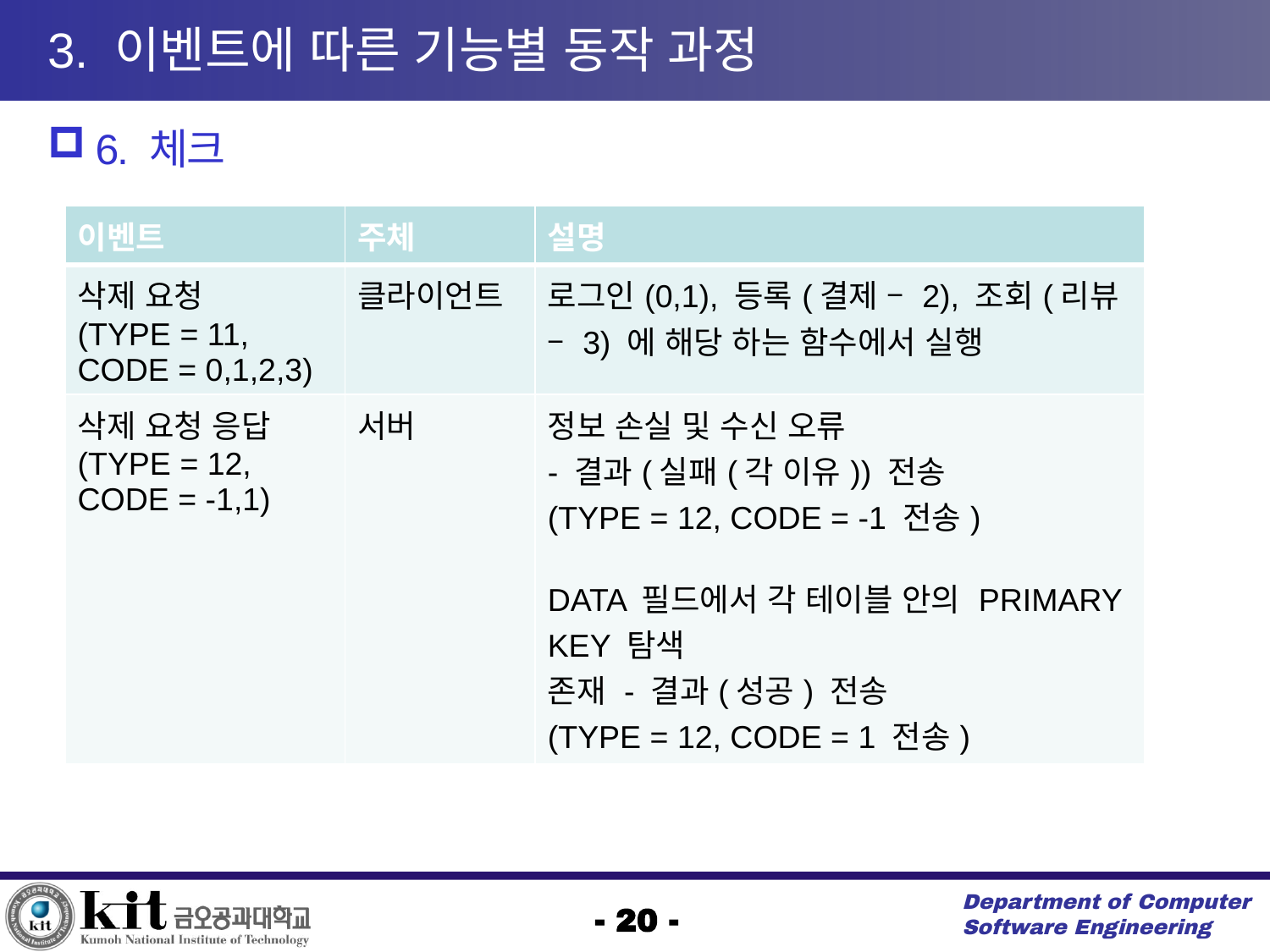

# 3. 이벤트에 따른 기능별 동작 과정
6. 체크

| 이벤트 | 주체 | 설명 |
| --- | --- | --- |
| 삭제 요청 (TYPE = 11, CODE = 0,1,2,3) | 클라이언트 | 로그인(0,1), 등록(결제 – 2), 조회(리뷰 – 3) 에 해당 하는 함수에서 실행 |
| 삭제 요청 응답 (TYPE = 12, CODE = -1,1) | 서버 | 정보 손실 및 수신 오류 - 결과(실패(각 이유)) 전송 (TYPE = 12, CODE = -1 전송) DATA 필드에서 각 테이블 안의 PRIMARY KEY 탐색 존재 - 결과(성공) 전송 (TYPE = 12, CODE = 1 전송) |
- 20 -